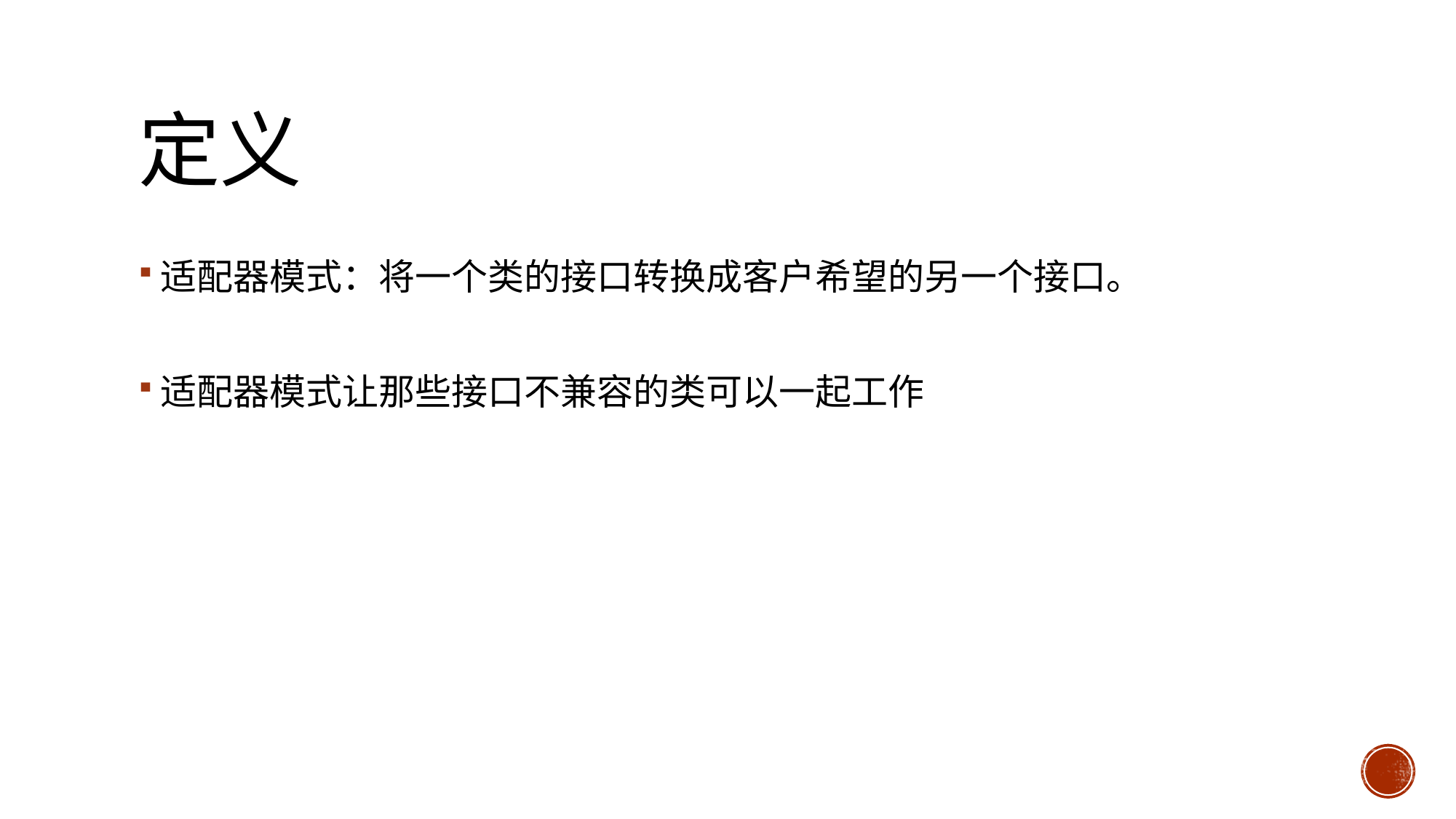

# 定义
适配器模式：将一个类的接口转换成客户希望的另一个接口。

适配器模式让那些接口不兼容的类可以一起工作